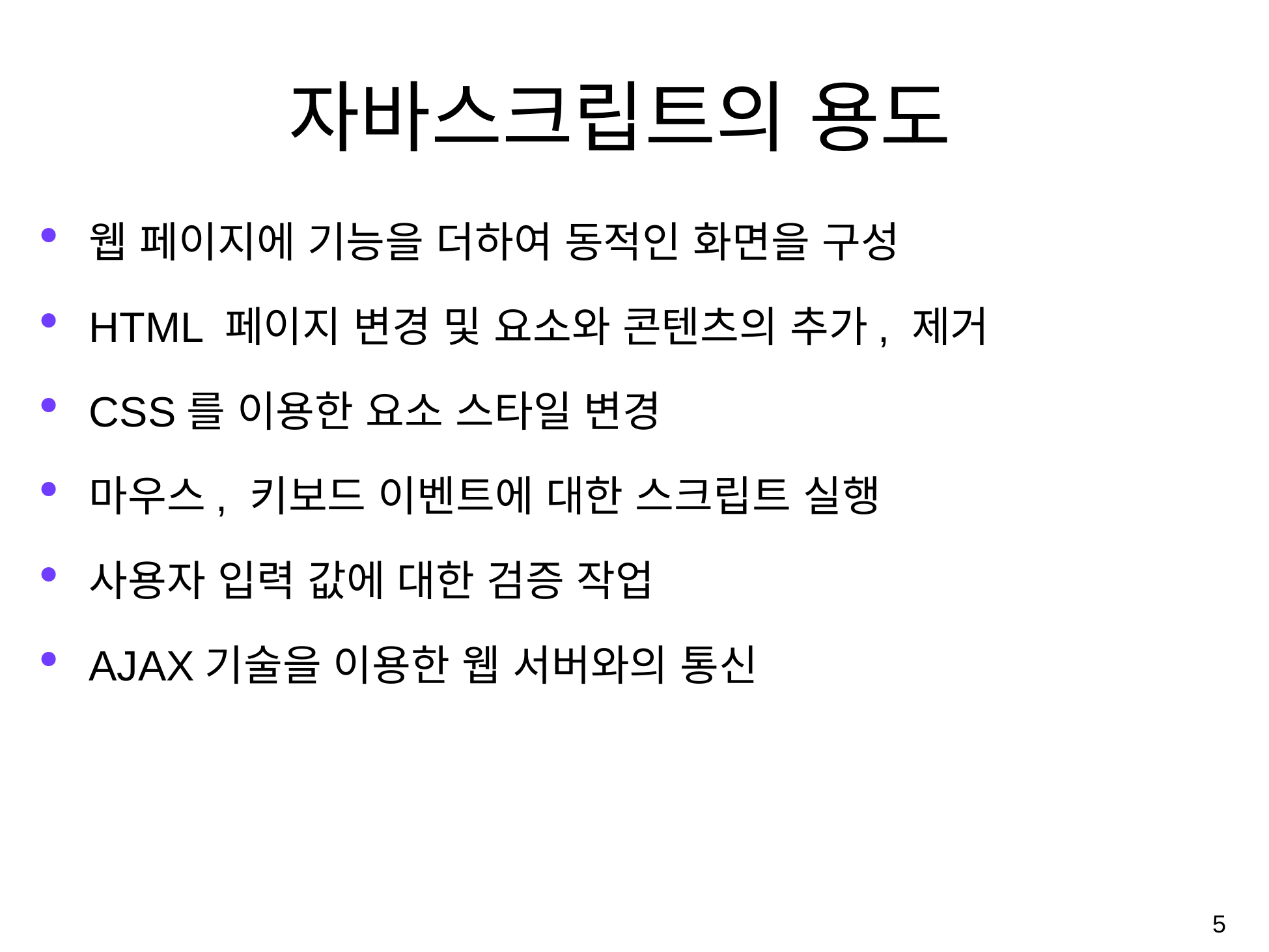

# 자바스크립트의 용도
웹 페이지에 기능을 더하여 동적인 화면을 구성
HTML 페이지 변경 및 요소와 콘텐츠의 추가, 제거
CSS를 이용한 요소 스타일 변경
마우스, 키보드 이벤트에 대한 스크립트 실행
사용자 입력 값에 대한 검증 작업
AJAX기술을 이용한 웹 서버와의 통신

5